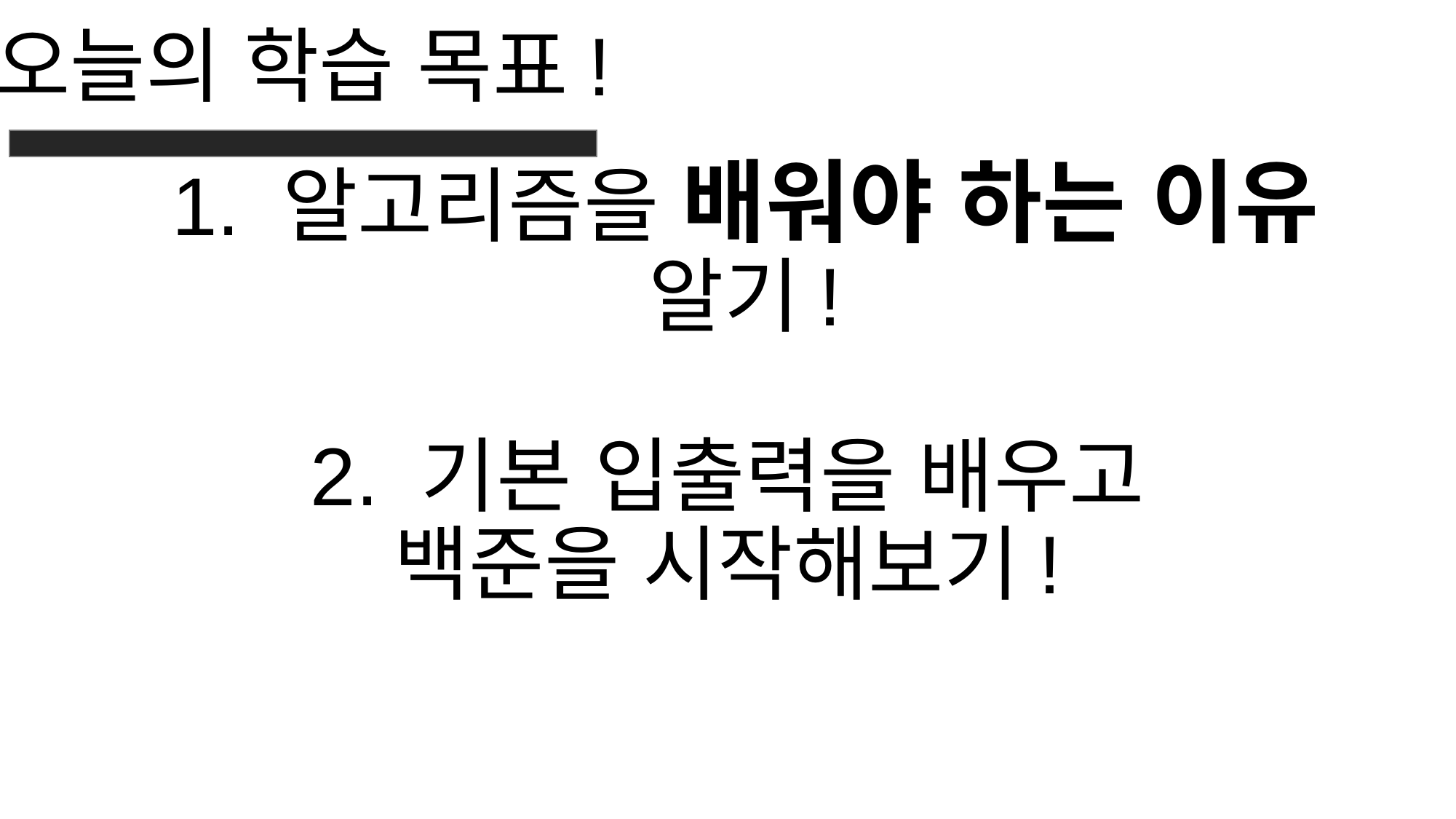

오늘의 학습 목표!

1. 알고리즘을 배워야 하는 이유 알기!
2. 기본 입출력을 배우고
백준을 시작해보기!